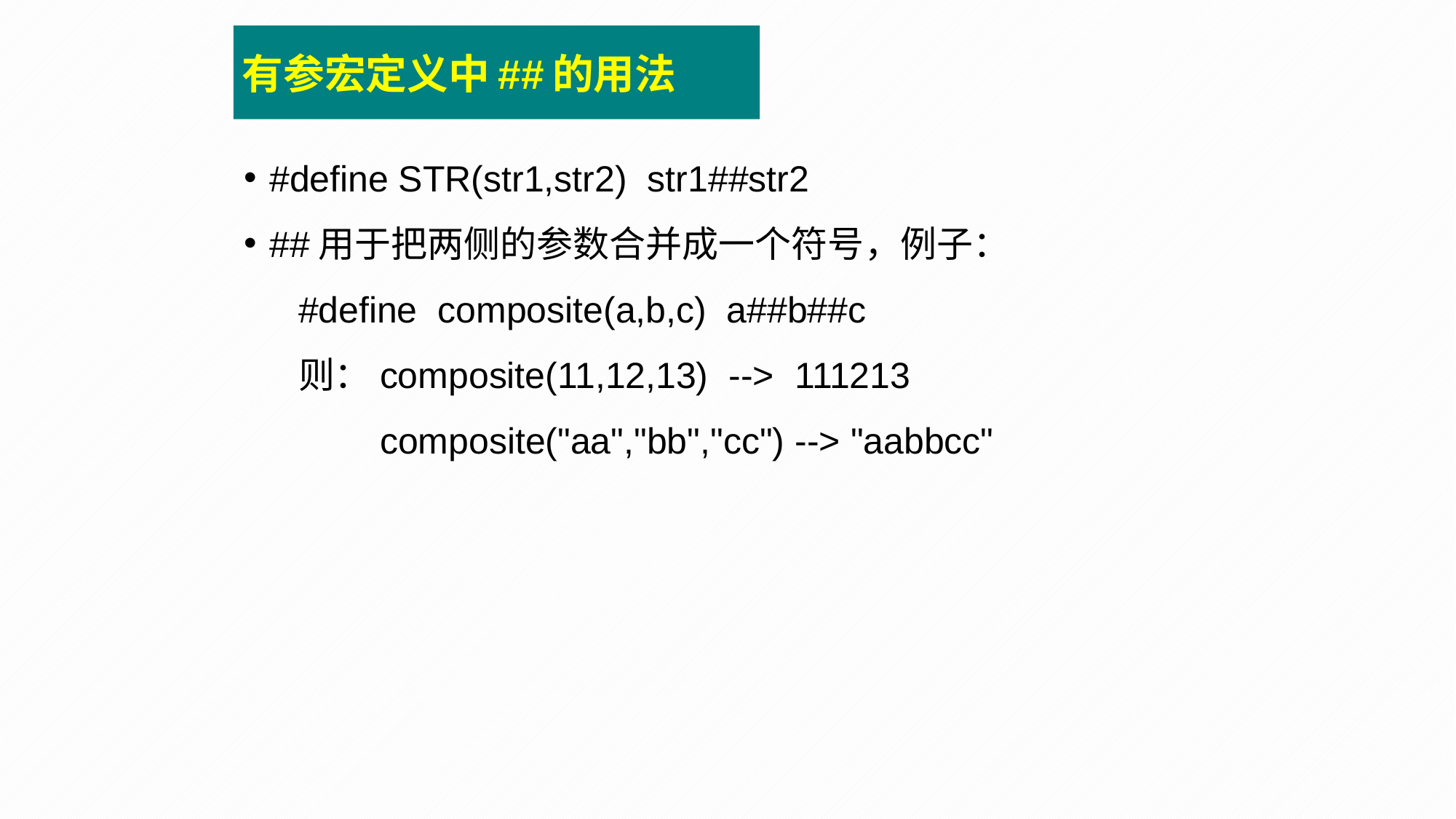

有参宏定义中##的用法
#define STR(str1,str2)  str1##str2
##用于把两侧的参数合并成一个符号，例子：
#define  composite(a,b,c)  a##b##c
则：composite(11,12,13)  -->  111213
        composite("aa","bb","cc") --> "aabbcc"